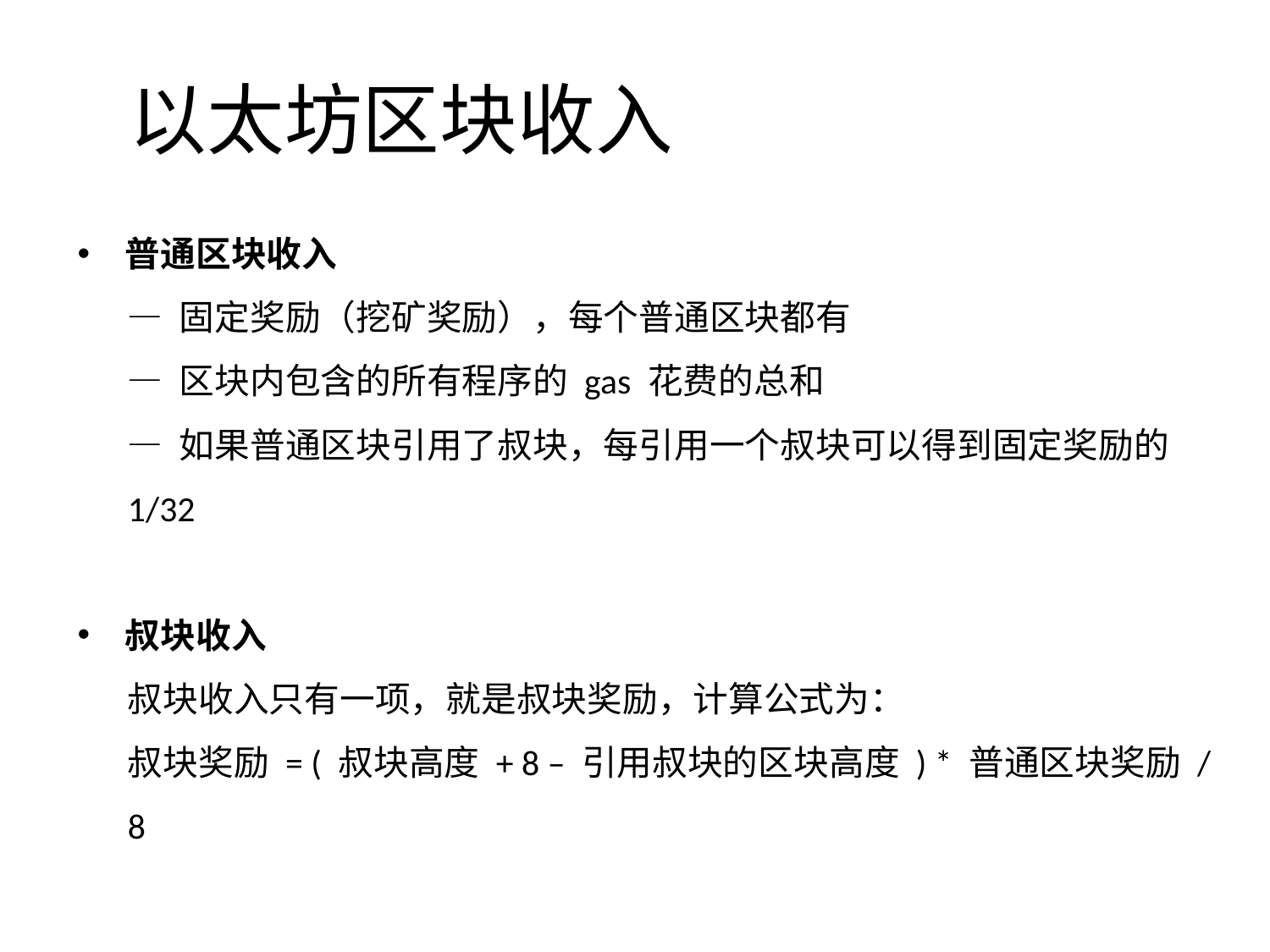

# 以太坊区块收入

普通区块收入
— 固定奖励（挖矿奖励），每个普通区块都有
— 区块内包含的所有程序的 gas 花费的总和
— 如果普通区块引用了叔块，每引用一个叔块可以得到固定奖励的1/32

叔块收入
叔块收入只有一项，就是叔块奖励，计算公式为：
叔块奖励 = ( 叔块高度 + 8 – 引用叔块的区块高度 ) * 普通区块奖励 / 8